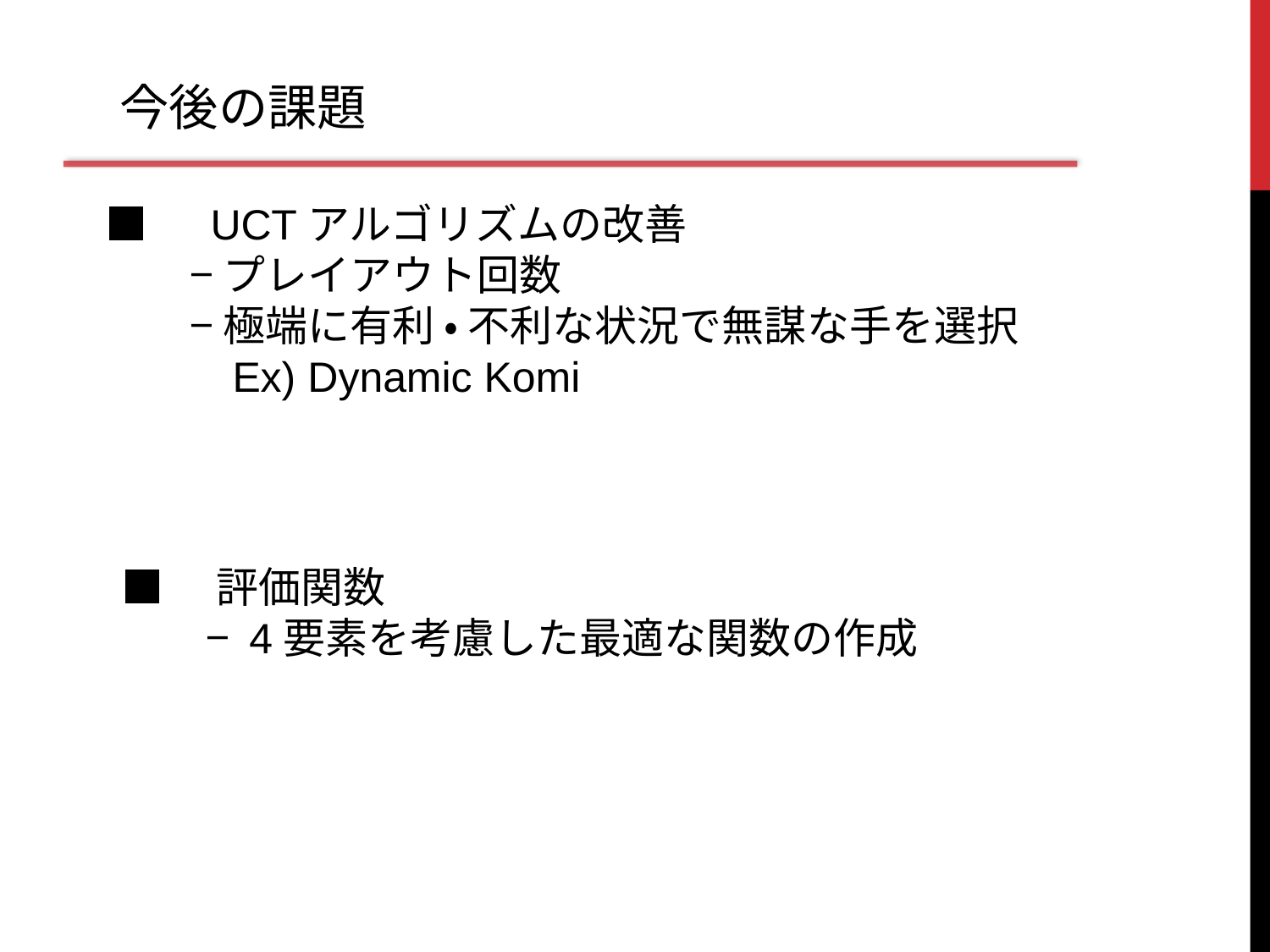

今後の課題

■　UCTアルゴリズムの改善
　　− プレイアウト回数
　　− 極端に有利 • 不利な状況で無謀な手を選択
	Ex) Dynamic Komi

■　評価関数
　　− 4要素を考慮した最適な関数の作成